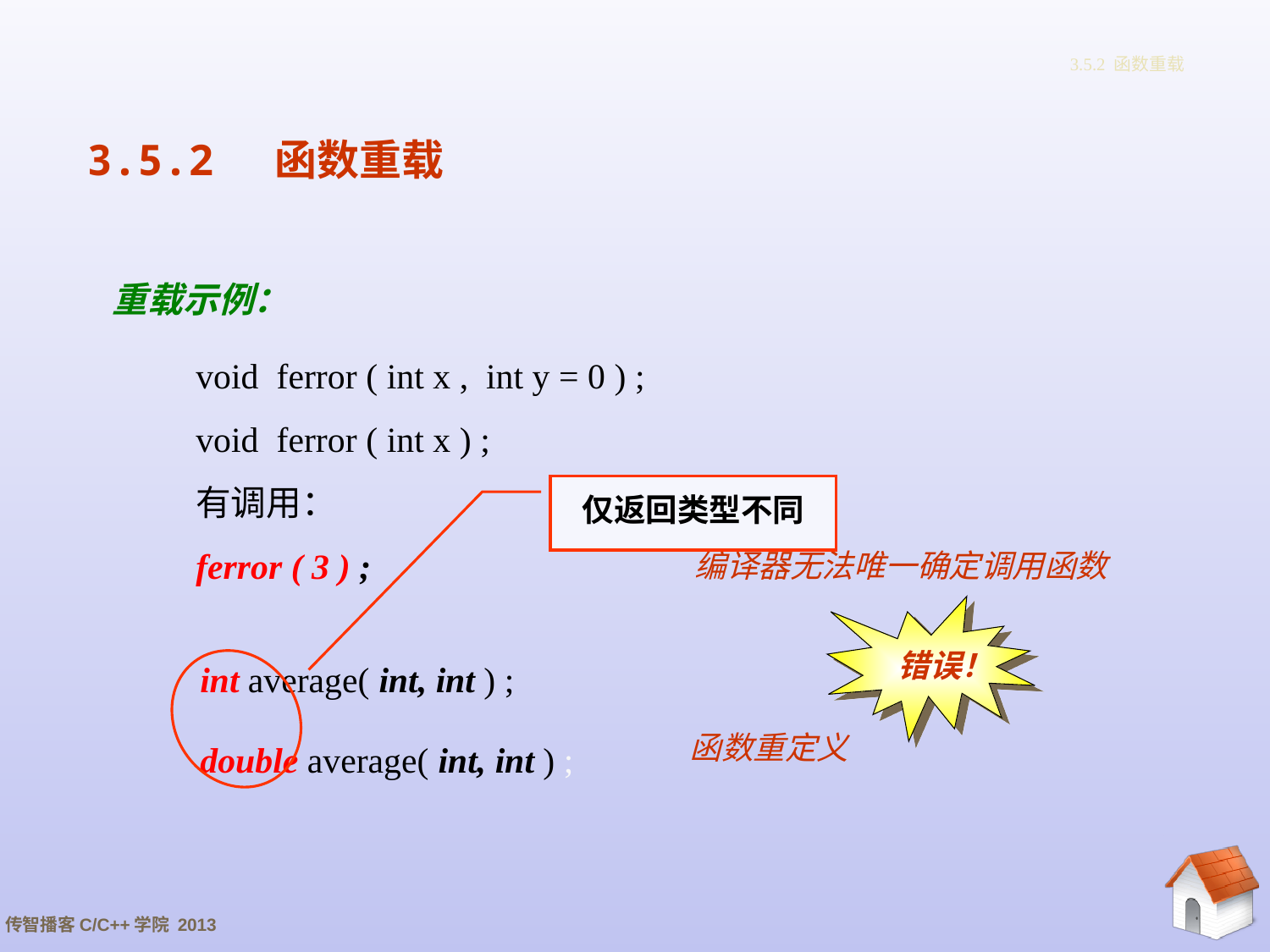

# 3.5.2 函数重载
3.5.2  函数重载
重载示例：
void  ferror ( int x ,  int y = 0 ) ;
void  ferror ( int x ) ;
有调用：
ferror ( 3 ) ;
仅返回类型不同
编译器无法唯一确定调用函数
错误！
int average( int, int ) ;
double average( int, int ) ;

函数重定义